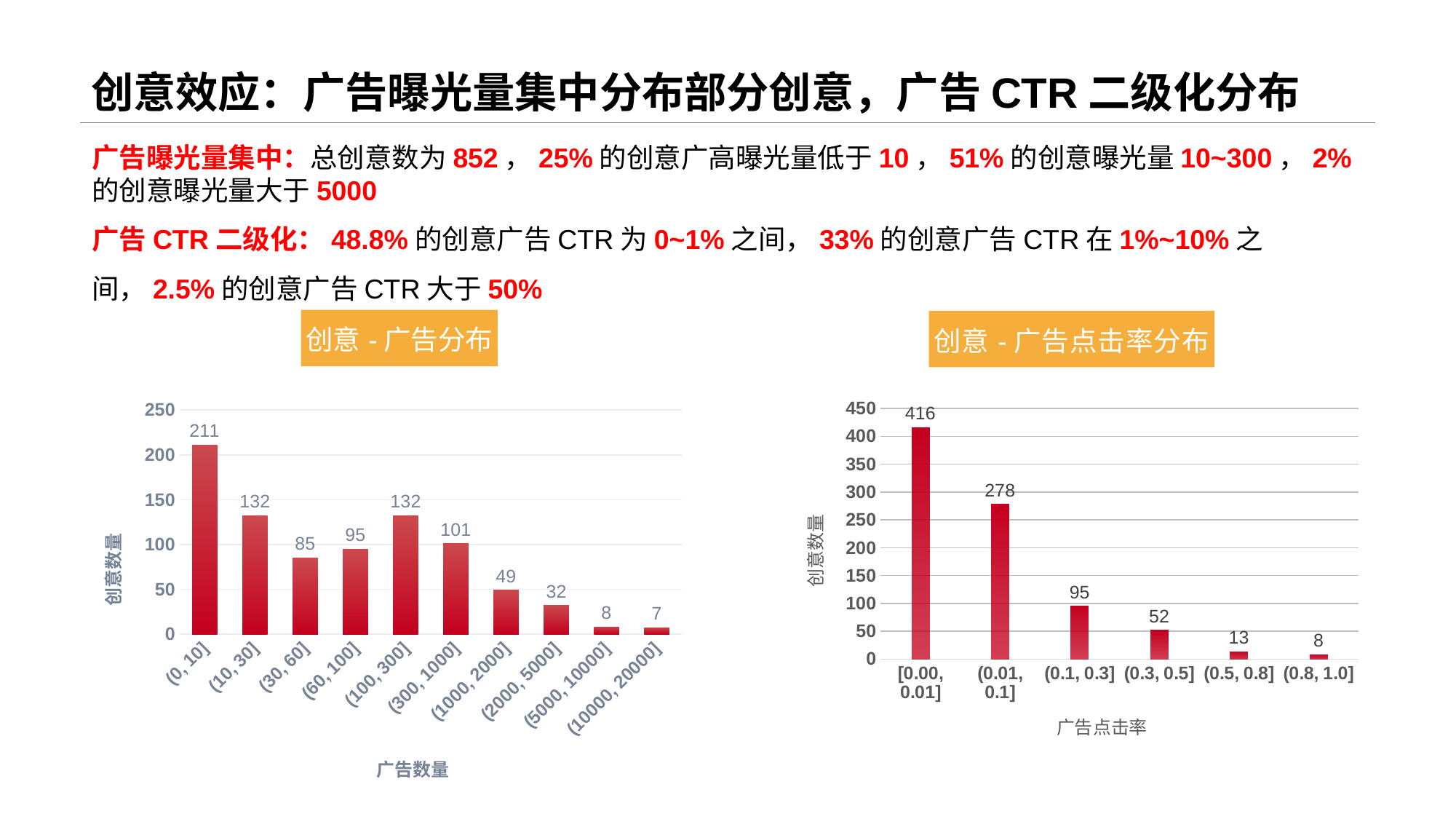

# 创意效应：广告曝光量集中分布部分创意，广告CTR二级化分布
广告曝光量集中：总创意数为852，25%的创意广高曝光量低于10，51%的创意曝光量10~300，2%的创意曝光量大于5000
广告CTR二级化：48.8%的创意广告CTR为0~1%之间，33%的创意广告CTR在1%~10%之间，2.5%的创意广告CTR大于50%

### Chart: 创意-广告点击率分布

| Category | 创意-广告点击率分布 |
|---|---|
| [0.00, 0.01] | 416.0 |
| (0.01, 0.1] | 278.0 |
| (0.1, 0.3] | 95.0 |
| (0.3, 0.5] | 52.0 |
| (0.5, 0.8] | 13.0 |
| (0.8, 1.0] | 8.0 |

### Chart: 创意-广告分布

| Category | 创意-广告分布 |
|---|---|
| (0, 10] | 211.0 |
| (10, 30] | 132.0 |
| (30, 60] | 85.0 |
| (60, 100] | 95.0 |
| (100, 300] | 132.0 |
| (300, 1000] | 101.0 |
| (1000, 2000] | 49.0 |
| (2000, 5000] | 32.0 |
| (5000, 10000] | 8.0 |
| (10000, 20000] | 7.0 |